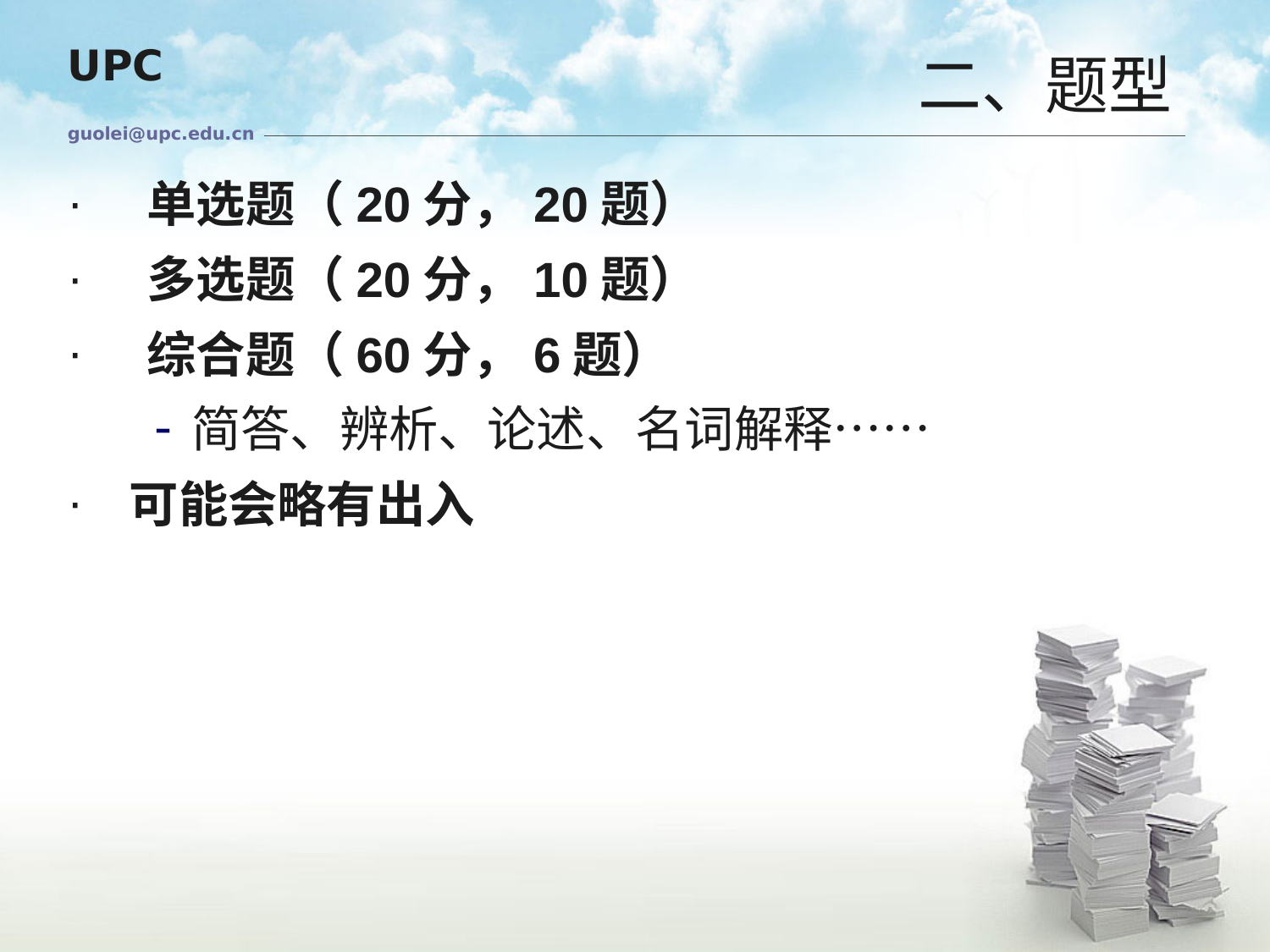

# 二、题型
guolei@upc.edu.cn
单选题（20分，20题）
多选题（20分，10题）
综合题（60分，6题）
简答、辨析、论述、名词解释……
可能会略有出入